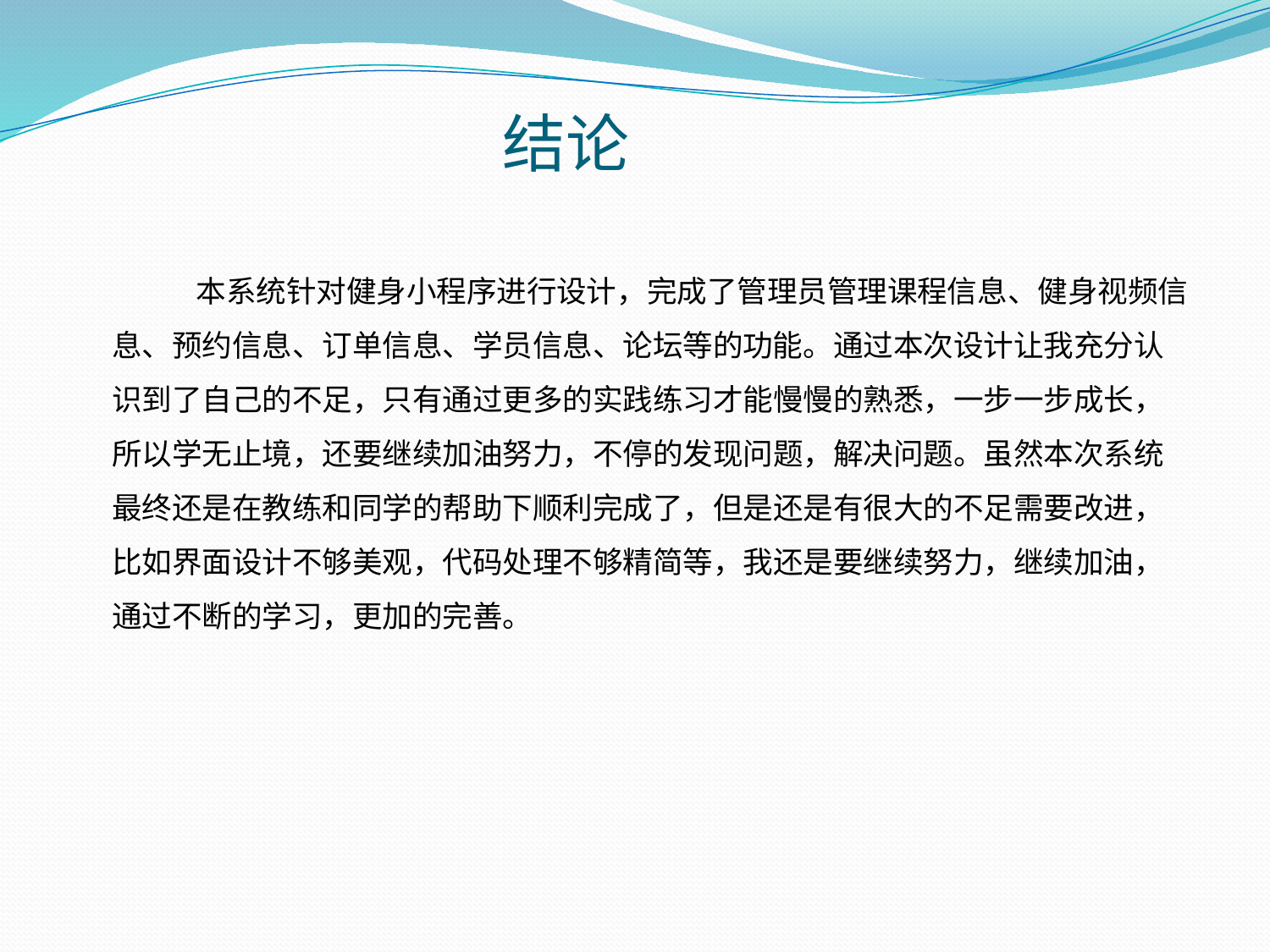

# 结论

　　　　本系统针对健身小程序进行设计，完成了管理员管理课程信息、健身视频信息、预约信息、订单信息、学员信息、论坛等的功能。通过本次设计让我充分认识到了自己的不足，只有通过更多的实践练习才能慢慢的熟悉，一步一步成长，所以学无止境，还要继续加油努力，不停的发现问题，解决问题。虽然本次系统最终还是在教练和同学的帮助下顺利完成了，但是还是有很大的不足需要改进，比如界面设计不够美观，代码处理不够精简等，我还是要继续努力，继续加油，通过不断的学习，更加的完善。